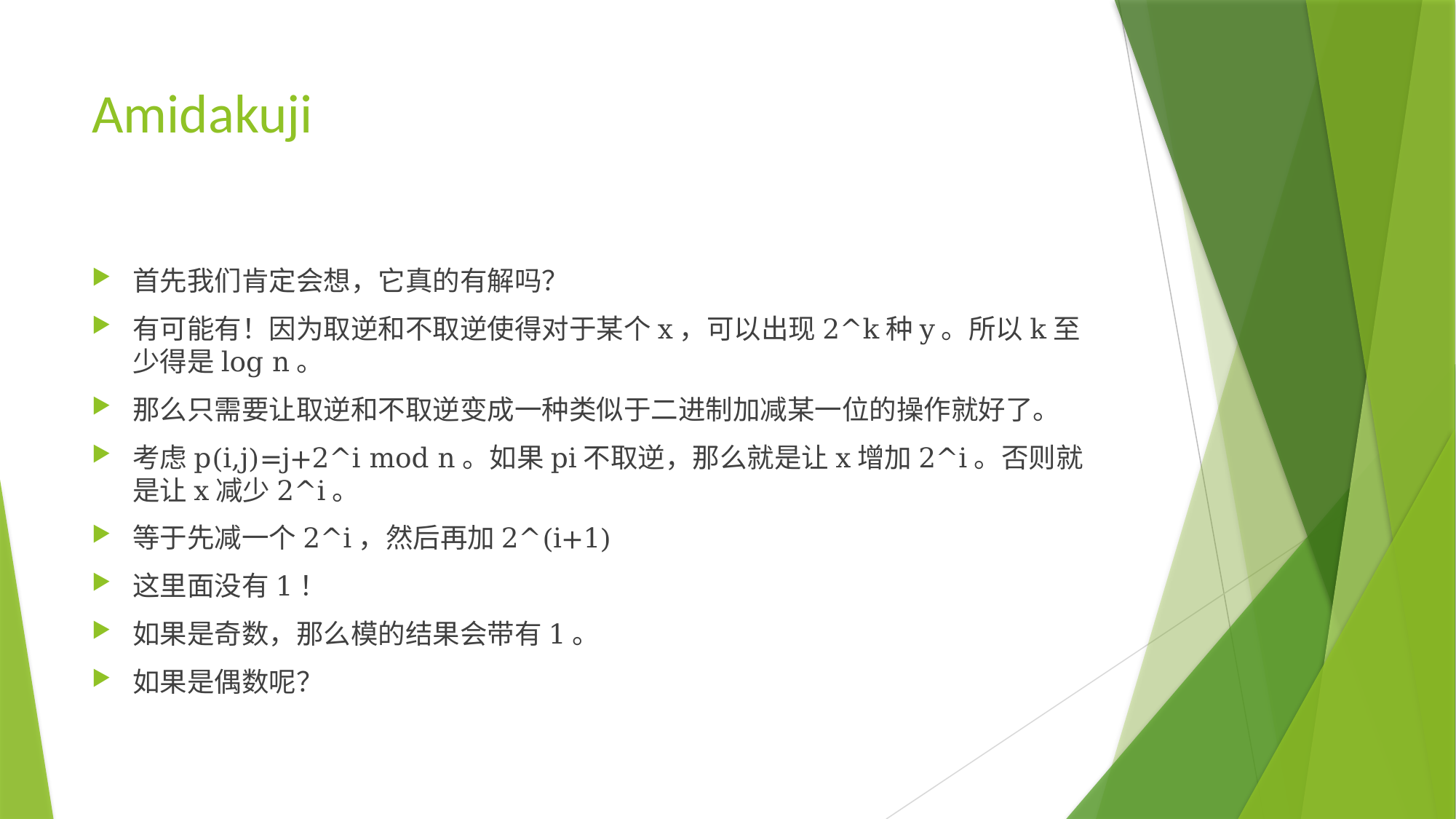

# Amidakuji
首先我们肯定会想，它真的有解吗？
有可能有！因为取逆和不取逆使得对于某个x，可以出现2^k种y。所以k至少得是log n。
那么只需要让取逆和不取逆变成一种类似于二进制加减某一位的操作就好了。
考虑p(i,j)=j+2^i mod n。如果pi不取逆，那么就是让x增加2^i。否则就是让x减少2^i。
等于先减一个2^i，然后再加2^(i+1)
这里面没有1！
如果是奇数，那么模的结果会带有1。
如果是偶数呢？